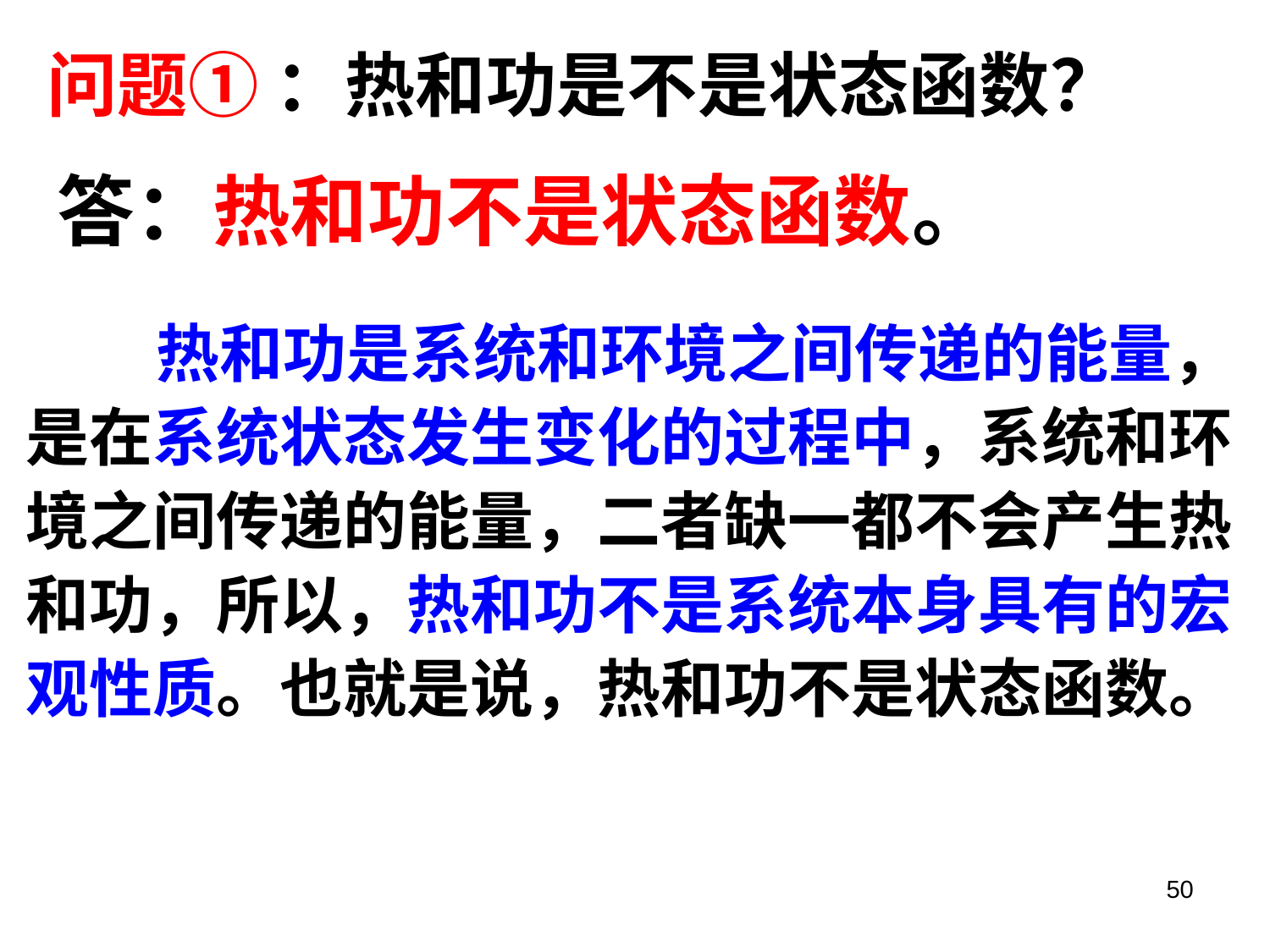

问题① ：热和功是不是状态函数？
答：热和功不是状态函数。
        热和功是系统和环境之间传递的能量，
是在系统状态发生变化的过程中，系统和环
境之间传递的能量，二者缺一都不会产生热
和功，所以，热和功不是系统本身具有的宏
观性质。也就是说，热和功不是状态函数。
50